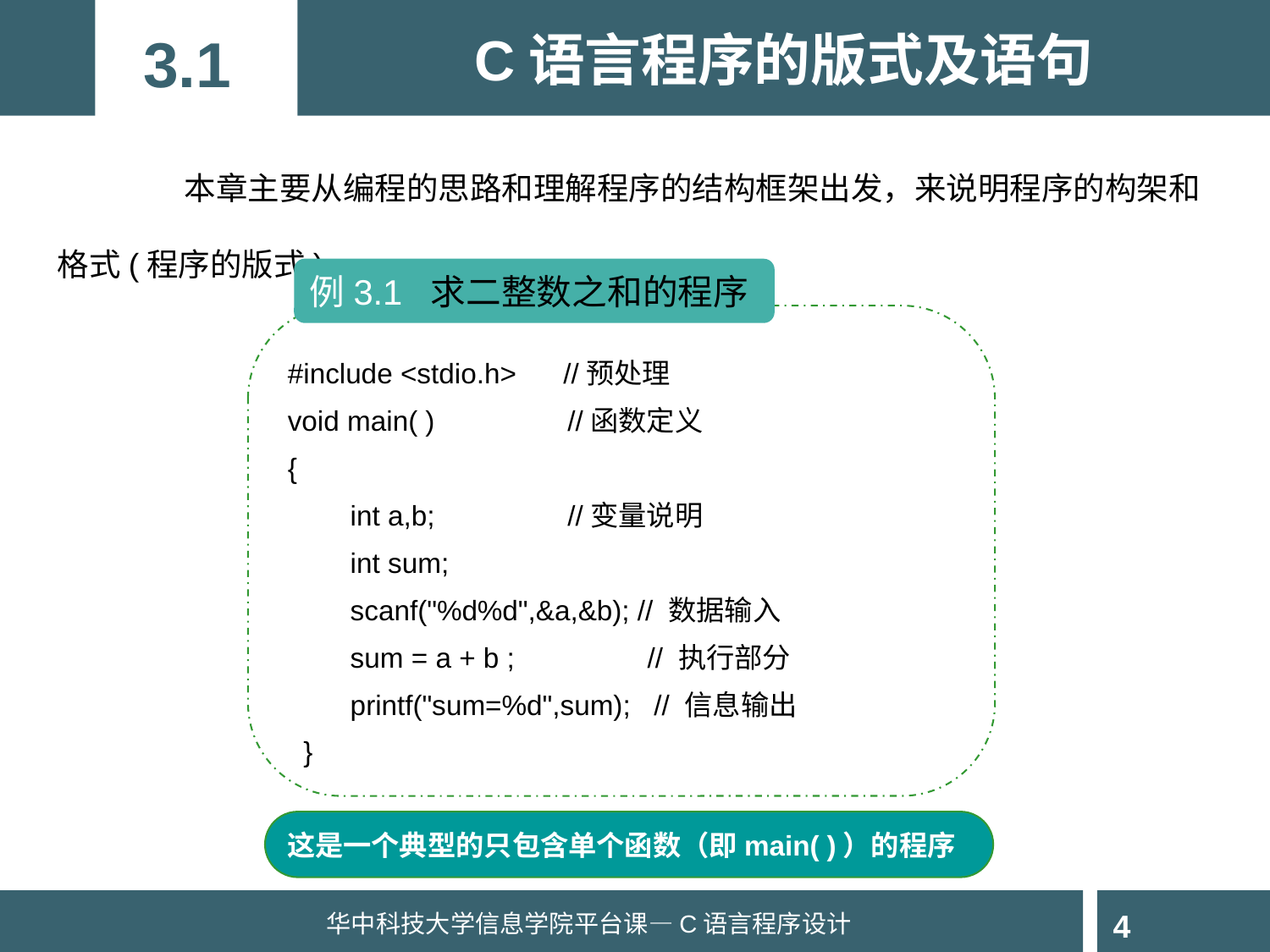

C语言程序的版式及语句
3.1
	本章主要从编程的思路和理解程序的结构框架出发，来说明程序的构架和格式(程序的版式)。
例3.1  求二整数之和的程序

#include <stdio.h>      //预处理
void main( )                 //函数定义
{
        int a,b;                 //变量说明
        int sum;
        scanf("%d%d",&a,&b); // 数据输入
        sum = a + b ;                 // 执行部分
        printf("sum=%d",sum);   // 信息输出
  }

这是一个典型的只包含单个函数（即main( )）的程序